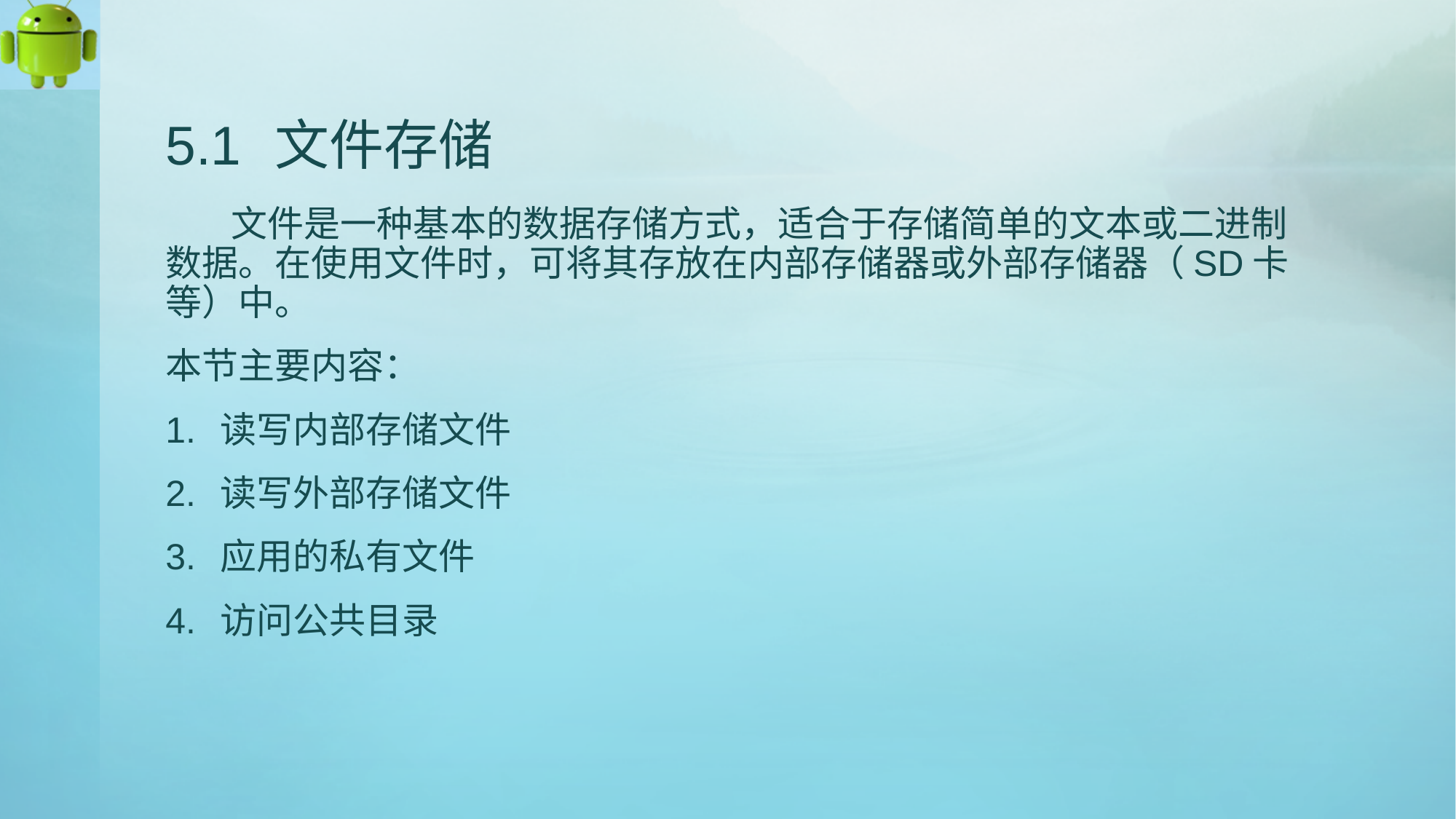

# 5.1	文件存储
       文件是一种基本的数据存储方式，适合于存储简单的文本或二进制数据。在使用文件时，可将其存放在内部存储器或外部存储器（SD卡等）中。
本节主要内容：
读写内部存储文件
读写外部存储文件
应用的私有文件
访问公共目录